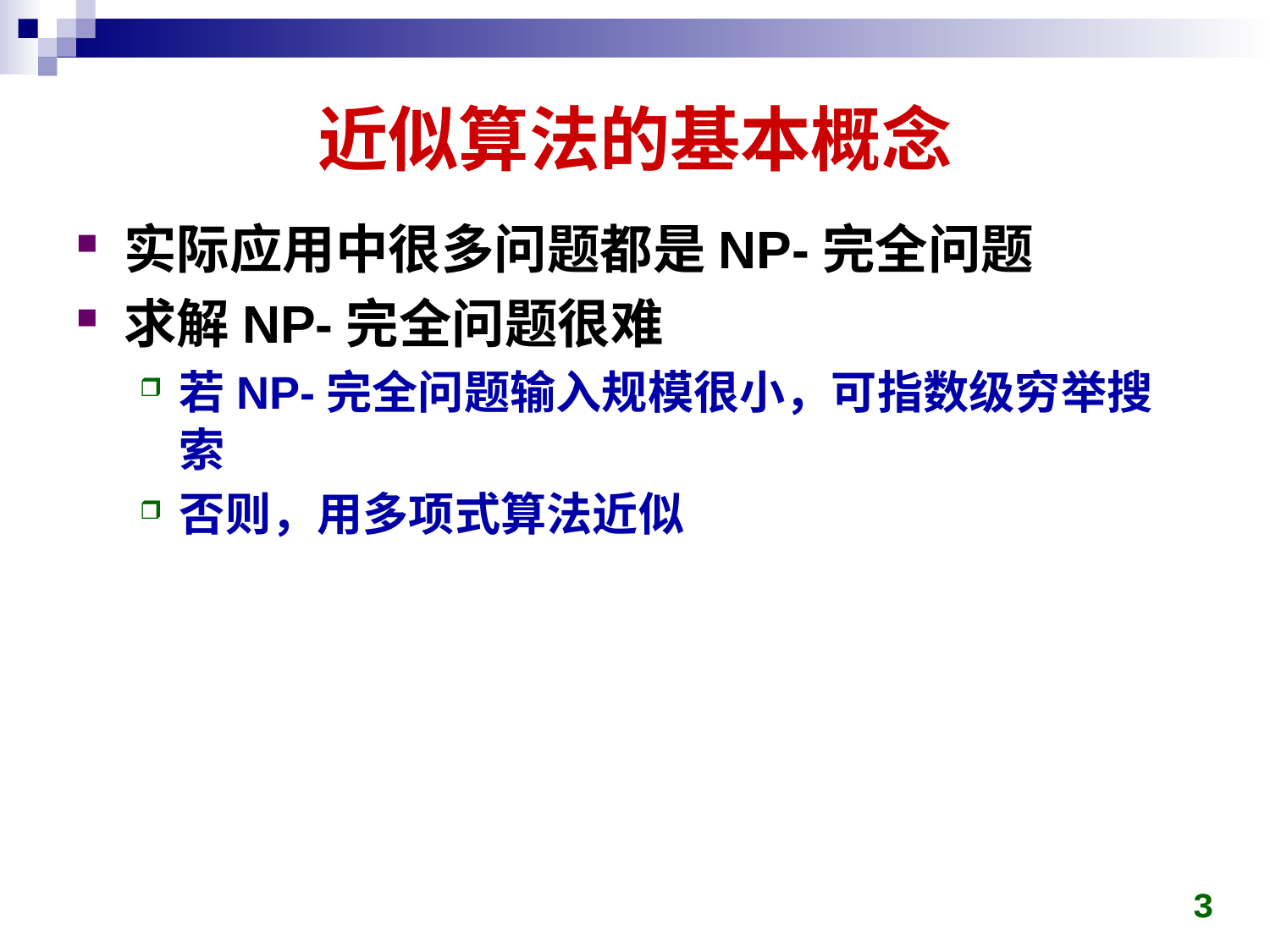

# 近似算法的基本概念
实际应用中很多问题都是NP-完全问题
求解NP-完全问题很难
若NP-完全问题输入规模很小，可指数级穷举搜索
否则，用多项式算法近似

3